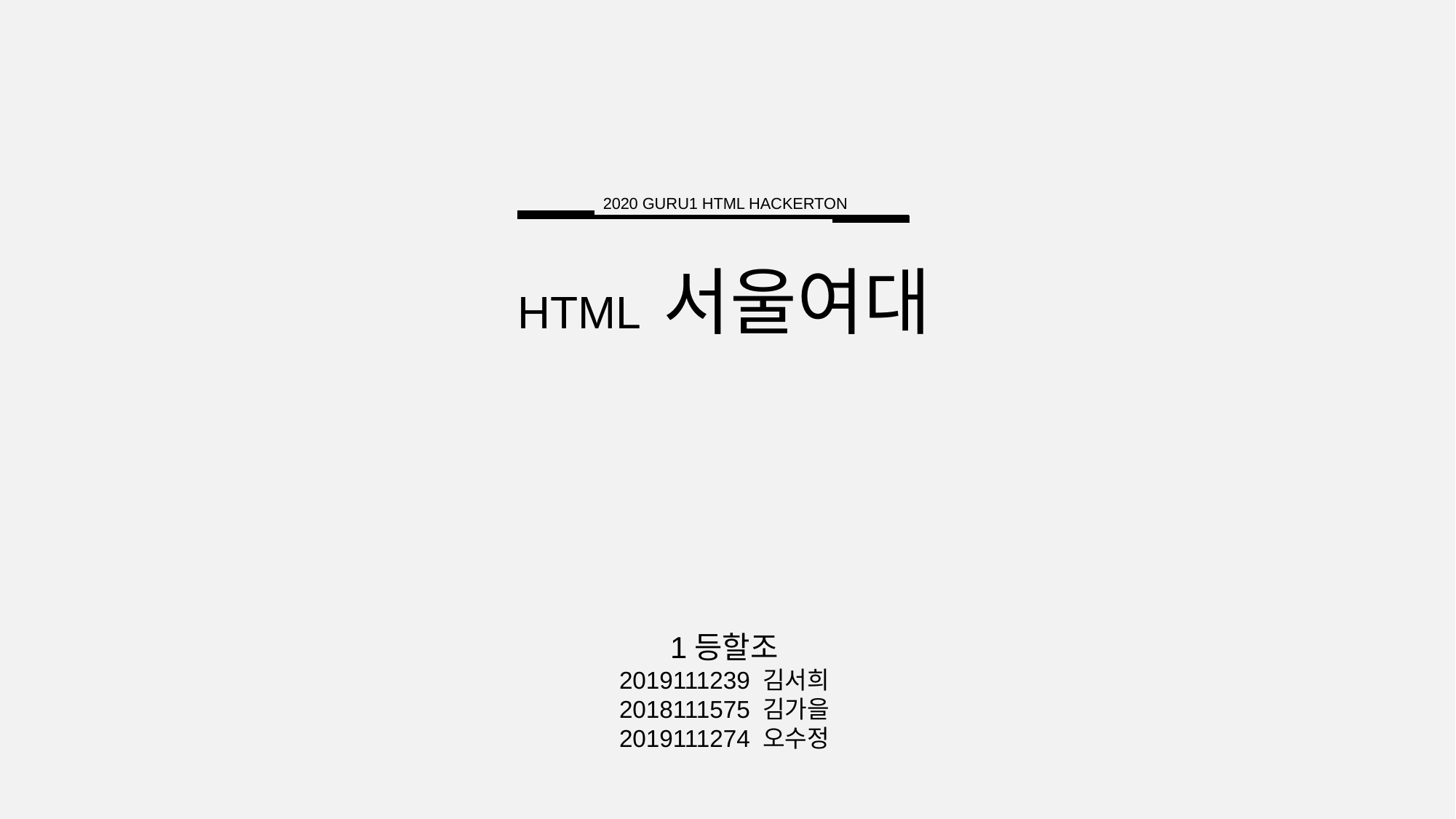

2020 GURU1 HTML HACKERTON

HTML 서울여대
1등할조
2019111239 김서희
2018111575 김가을
2019111274 오수정